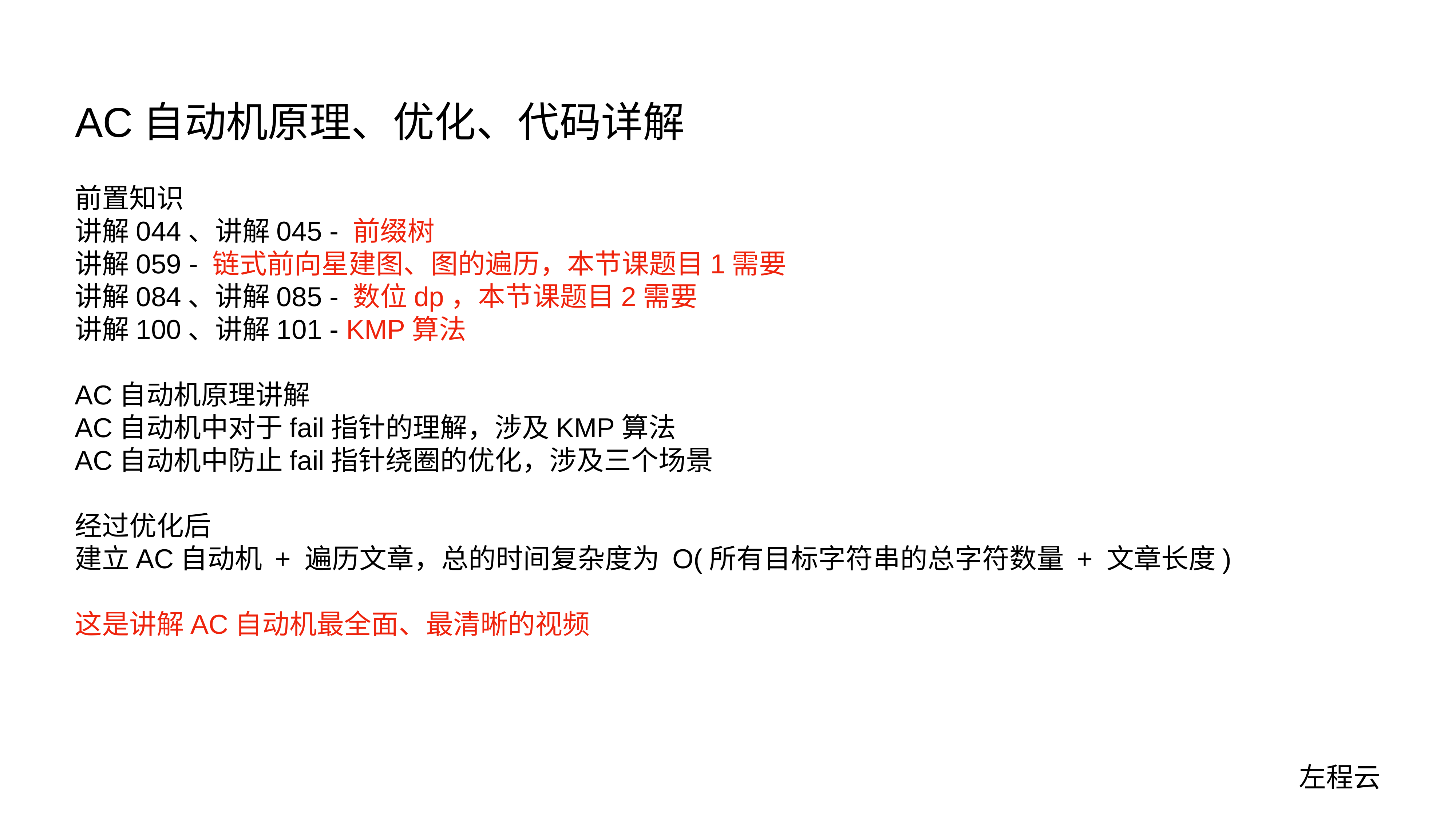

# AC自动机原理、优化、代码详解
前置知识
讲解044、讲解045 - 前缀树
讲解059 - 链式前向星建图、图的遍历，本节课题目1需要
讲解084、讲解085 - 数位dp，本节课题目2需要
讲解100、讲解101 - KMP算法

AC自动机原理讲解
AC自动机中对于fail指针的理解，涉及KMP算法
AC自动机中防止fail指针绕圈的优化，涉及三个场景

经过优化后
建立AC自动机 + 遍历文章，总的时间复杂度为 O(所有目标字符串的总字符数量 + 文章长度)

这是讲解AC自动机最全面、最清晰的视频
左程云